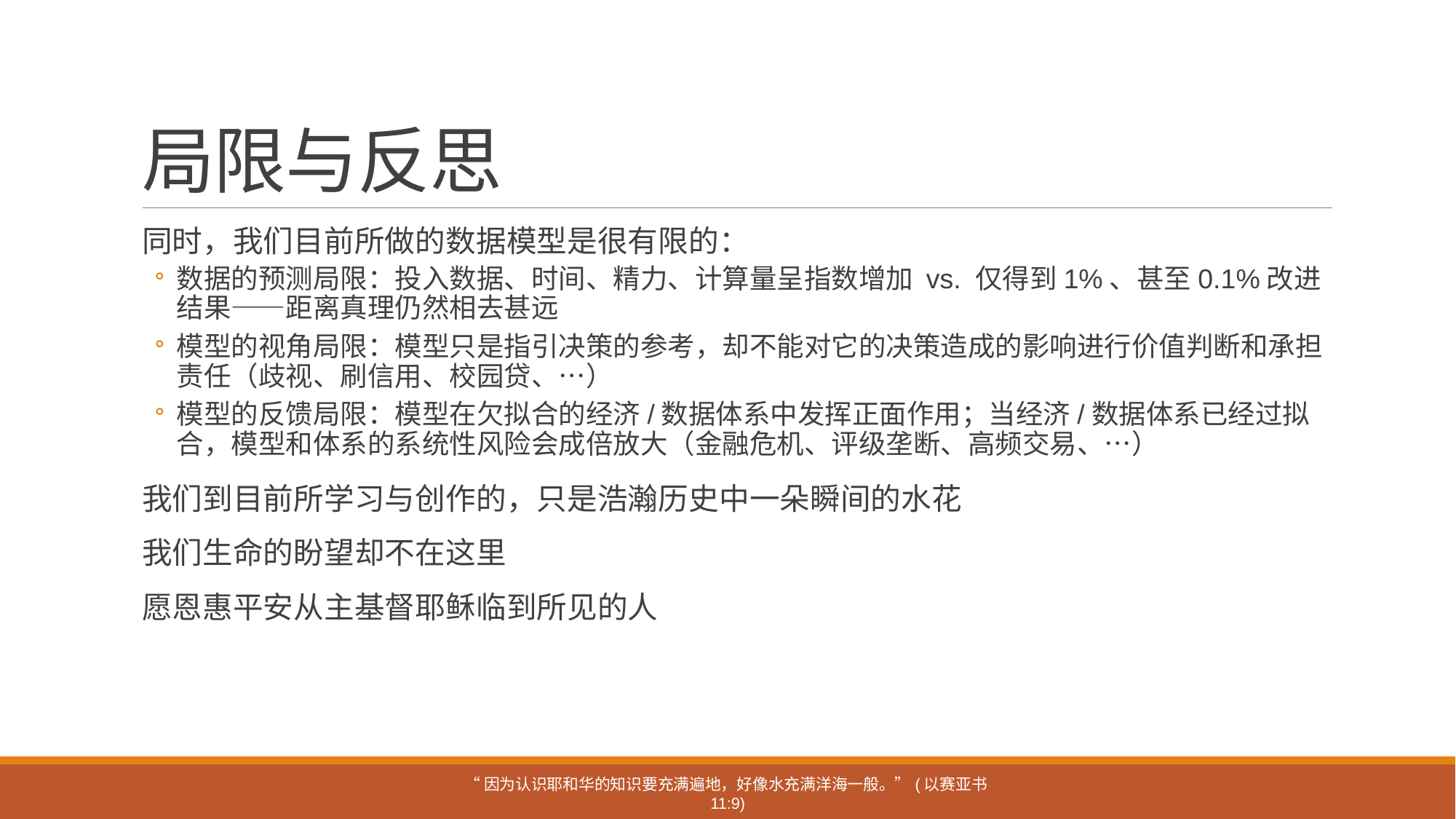

# 局限与反思
同时，我们目前所做的数据模型是很有限的：
数据的预测局限：投入数据、时间、精力、计算量呈指数增加 vs. 仅得到1%、甚至0.1%改进结果——距离真理仍然相去甚远
模型的视角局限：模型只是指引决策的参考，却不能对它的决策造成的影响进行价值判断和承担责任（歧视、刷信用、校园贷、…）
模型的反馈局限：模型在欠拟合的经济/数据体系中发挥正面作用；当经济/数据体系已经过拟合，模型和体系的系统性风险会成倍放大（金融危机、评级垄断、高频交易、…）
我们到目前所学习与创作的，只是浩瀚历史中一朵瞬间的水花
我们生命的盼望却不在这里
愿恩惠平安从主基督耶稣临到所见的人
“因为认识耶和华的知识要充满遍地，好像水充满洋海一般。”(以赛亚书11:9)